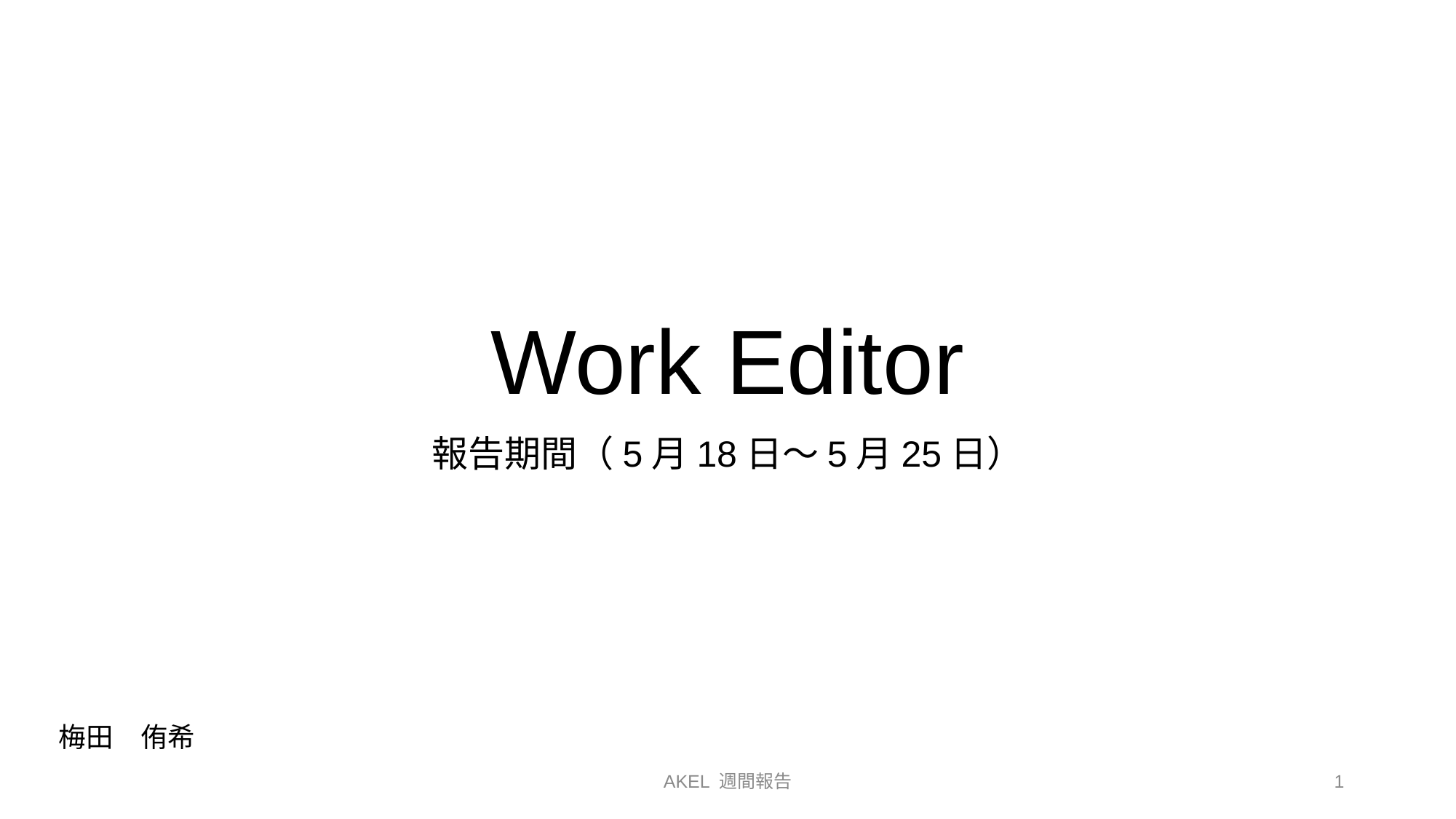

# Work Editor
報告期間（5月18日～5月25日）
梅田　侑希
AKEL 週間報告
1